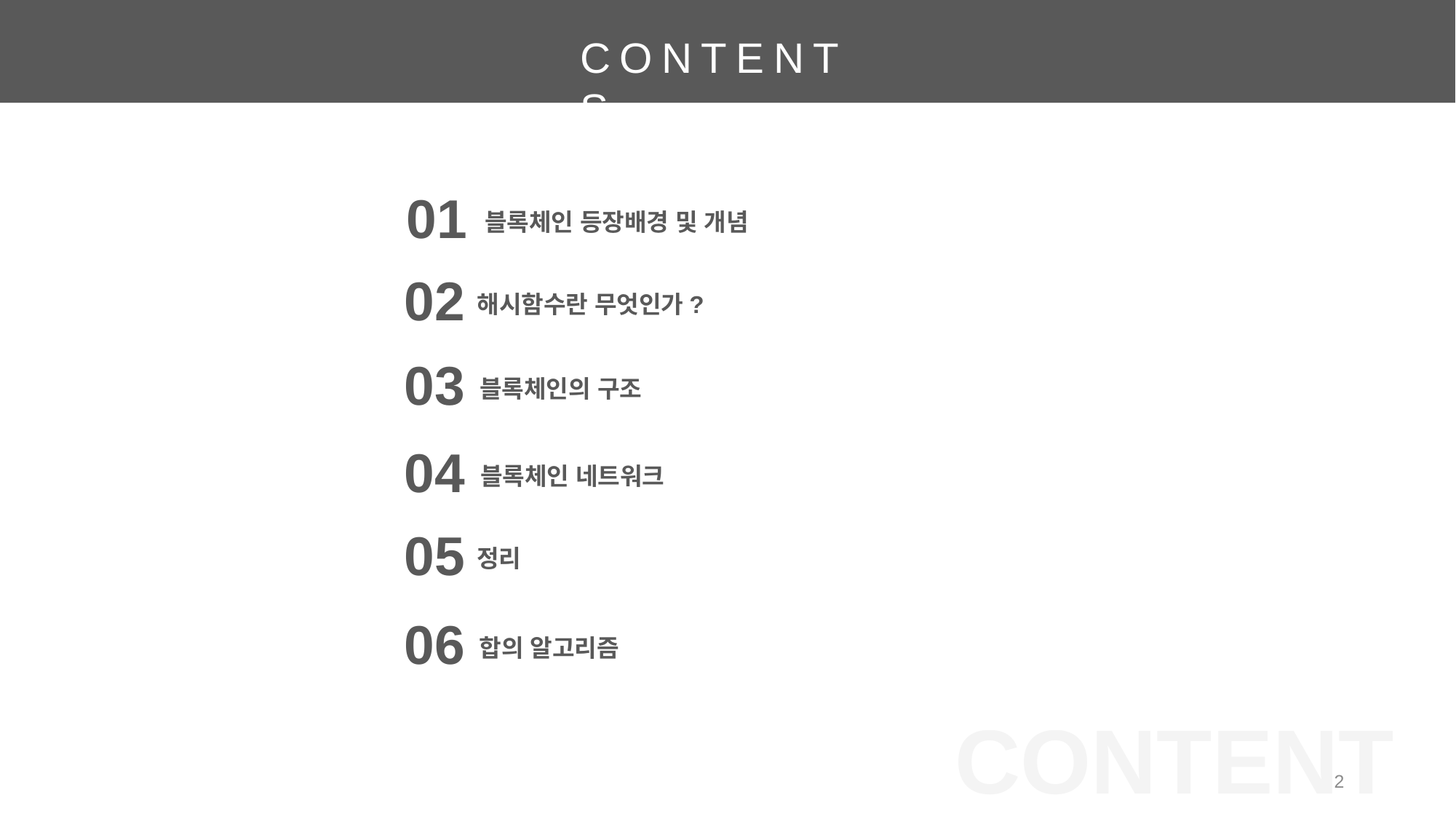

CONTENTS
01
블록체인 등장배경 및 개념
02
해시함수란 무엇인가?
03
블록체인의 구조
04
블록체인 네트워크
05
정리
06
합의 알고리즘
CONTENTS
2